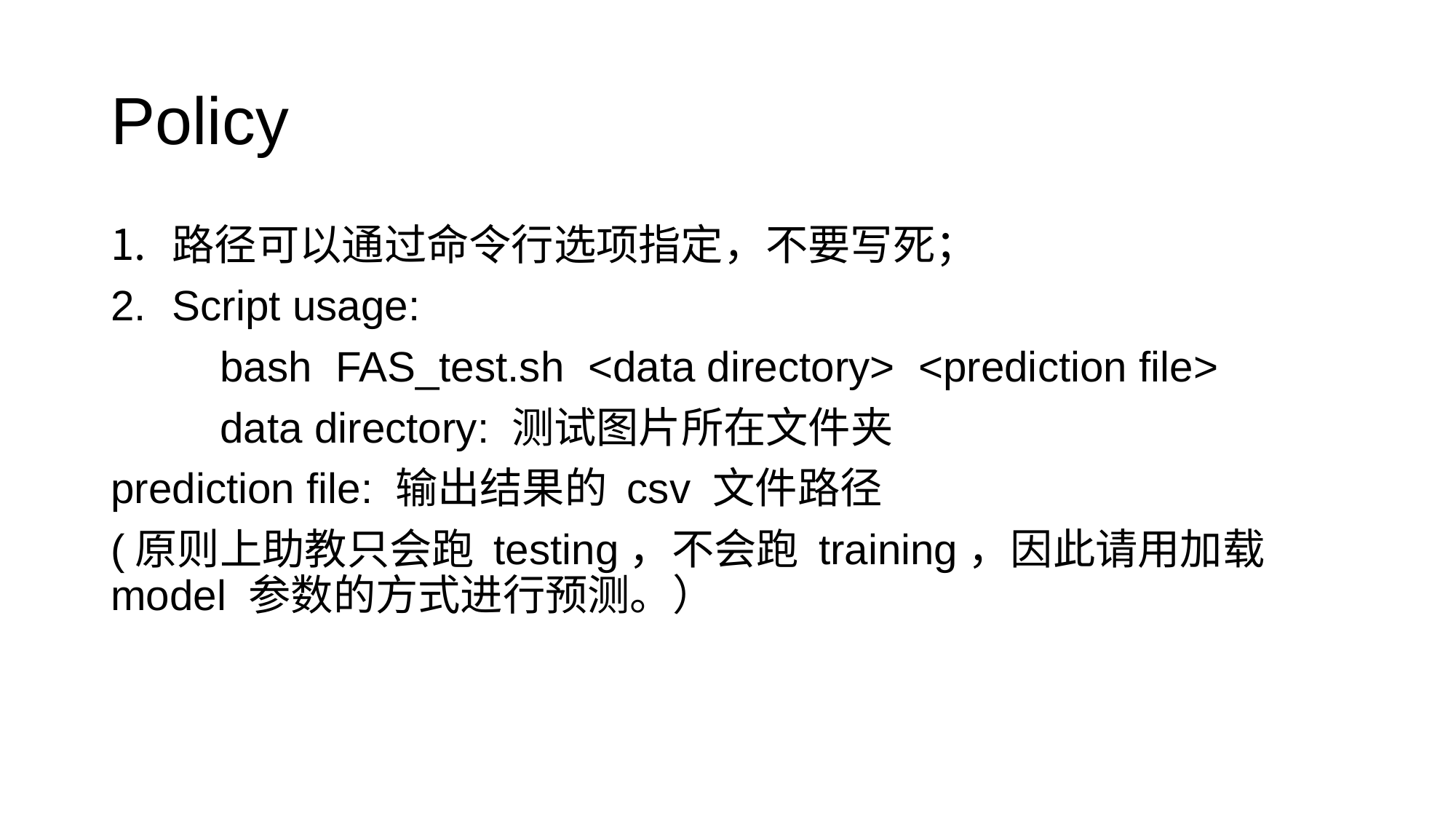

# Policy
路径可以通过命令行选项指定，不要写死；
Script usage:
	bash  FAS_test.sh  <data directory>  <prediction file>
	data directory: 测试图片所在文件夹
prediction file: 输出结果的 csv 文件路径
(原则上助教只会跑 testing，不会跑 training，因此请用加载 model 参数的方式进行预测。）